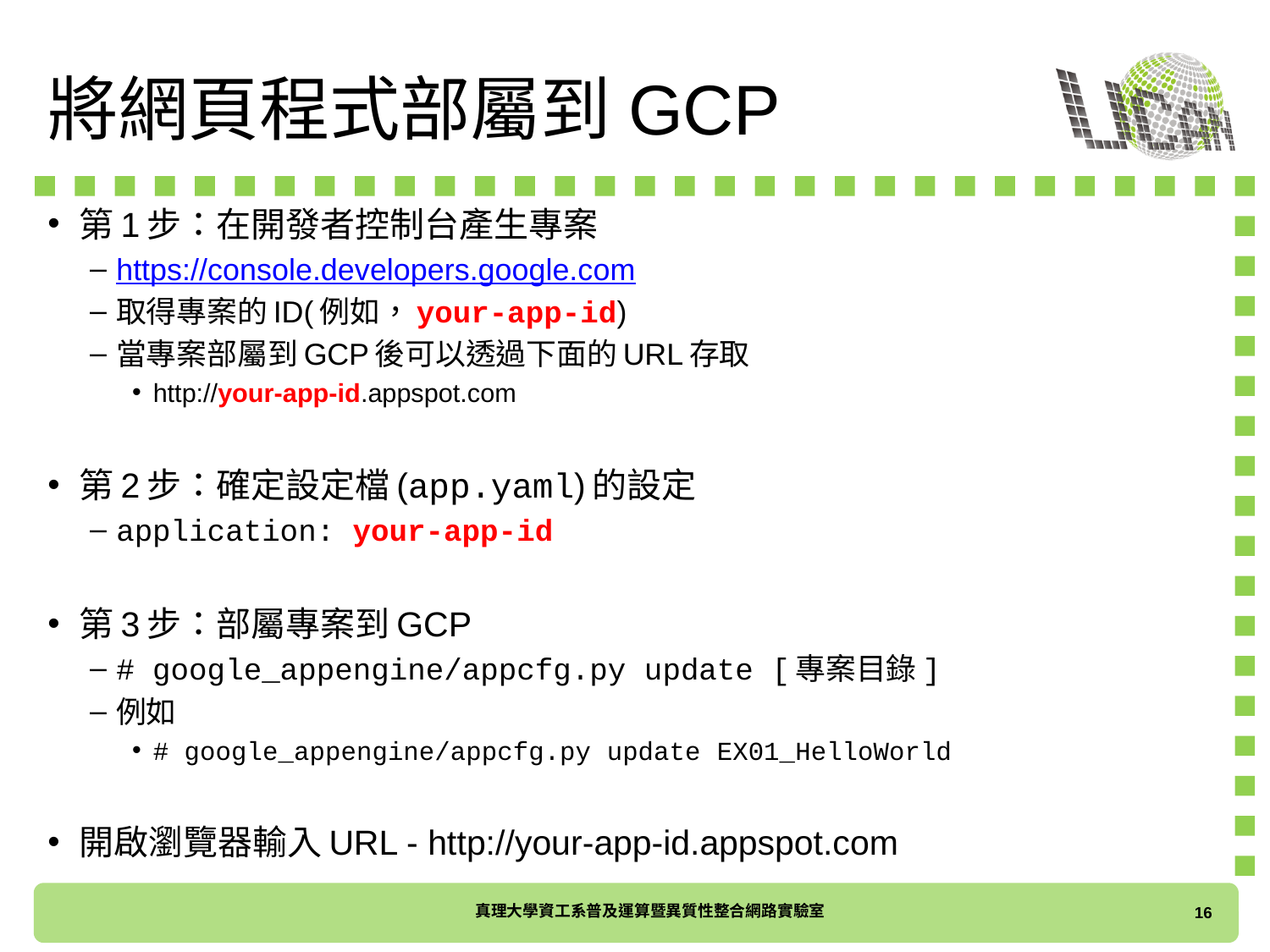

# 將網頁程式部屬到GCP
第1步：在開發者控制台產生專案
https://console.developers.google.com
取得專案的ID(例如，your-app-id)
當專案部屬到GCP後可以透過下面的URL存取
http://your-app-id.appspot.com

第2步：確定設定檔(app.yaml)的設定
application: your-app-id

第3步：部屬專案到GCP
# google_appengine/appcfg.py update [專案目錄]
例如
# google_appengine/appcfg.py update EX01_HelloWorld

開啟瀏覽器輸入URL - http://your-app-id.appspot.com
16
真理大學資工系普及運算暨異質性整合網路實驗室